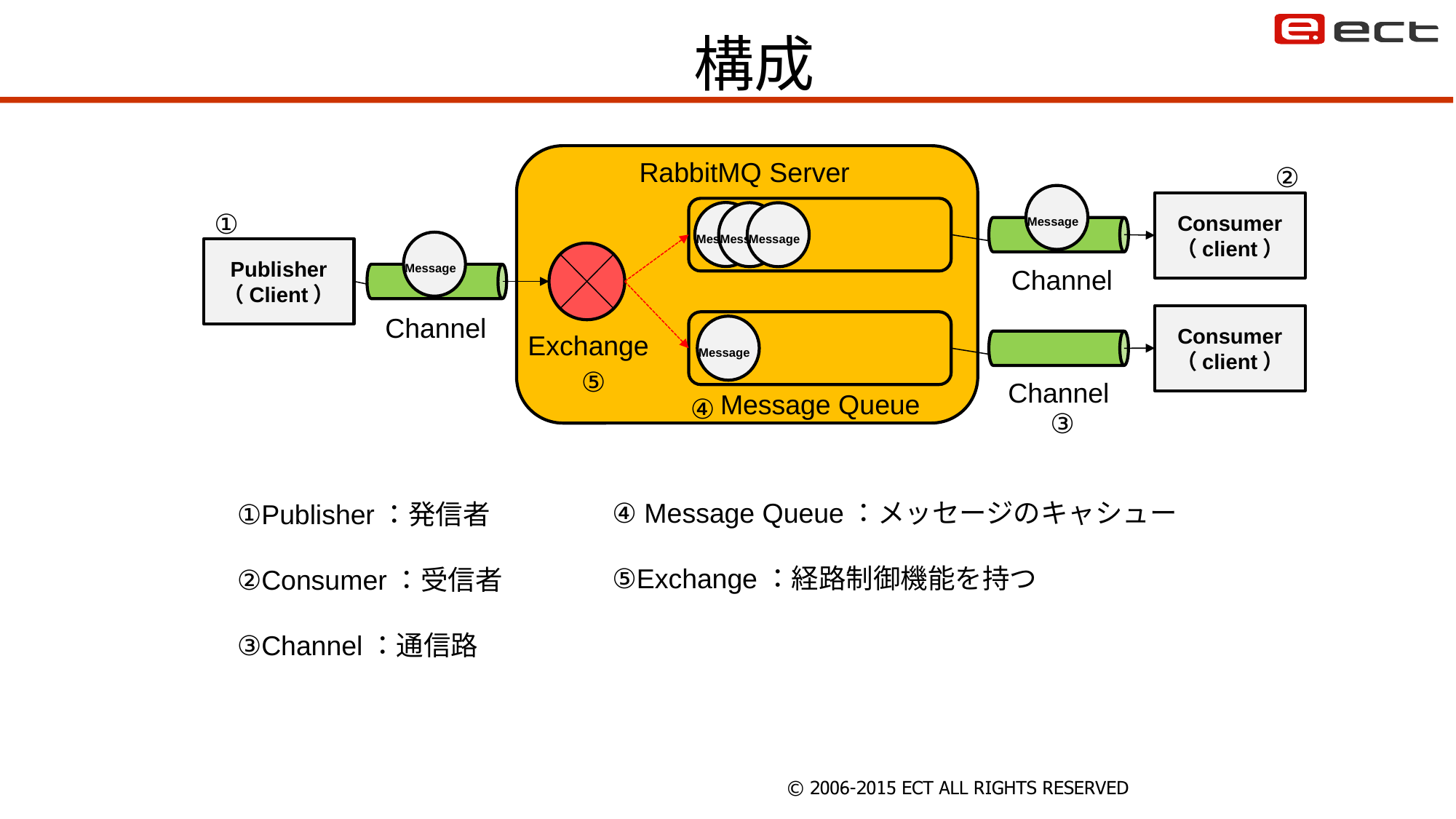

# 構成

RabbitMQ Server

Message
Consumer
（client）

Message

Message

Message

Message
Publisher
（Client）

Channel

Consumer
（client）
Channel

Message
Exchange

Channel
Message Queue
②
①
⑤
④
③
④ Message Queue：メッセージのキャシュー
⑤Exchange：経路制御機能を持つ
①Publisher：発信者
②Consumer：受信者
③Channel：通信路